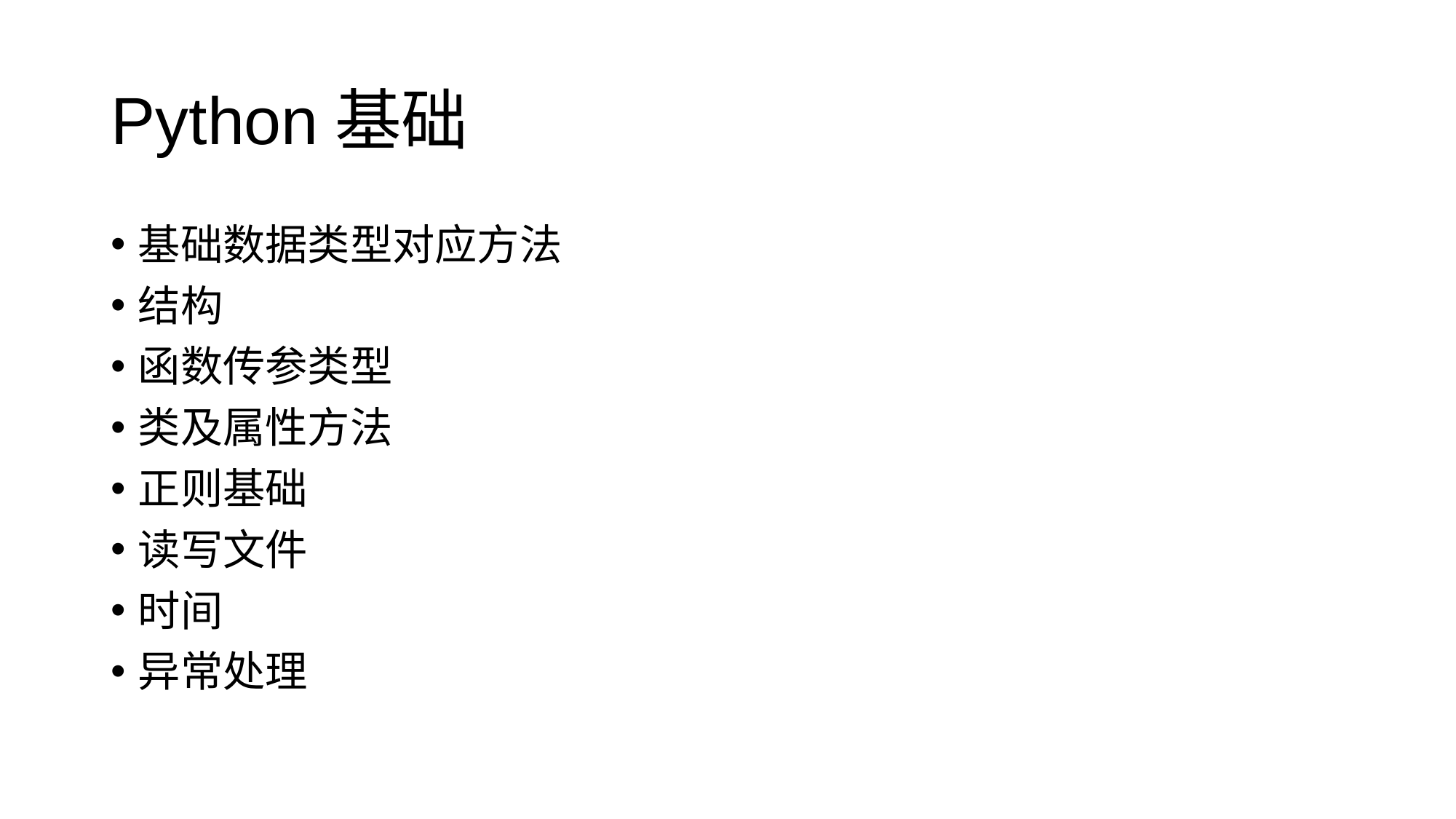

# Python基础
基础数据类型对应方法
结构
函数传参类型
类及属性方法
正则基础
读写文件
时间
异常处理